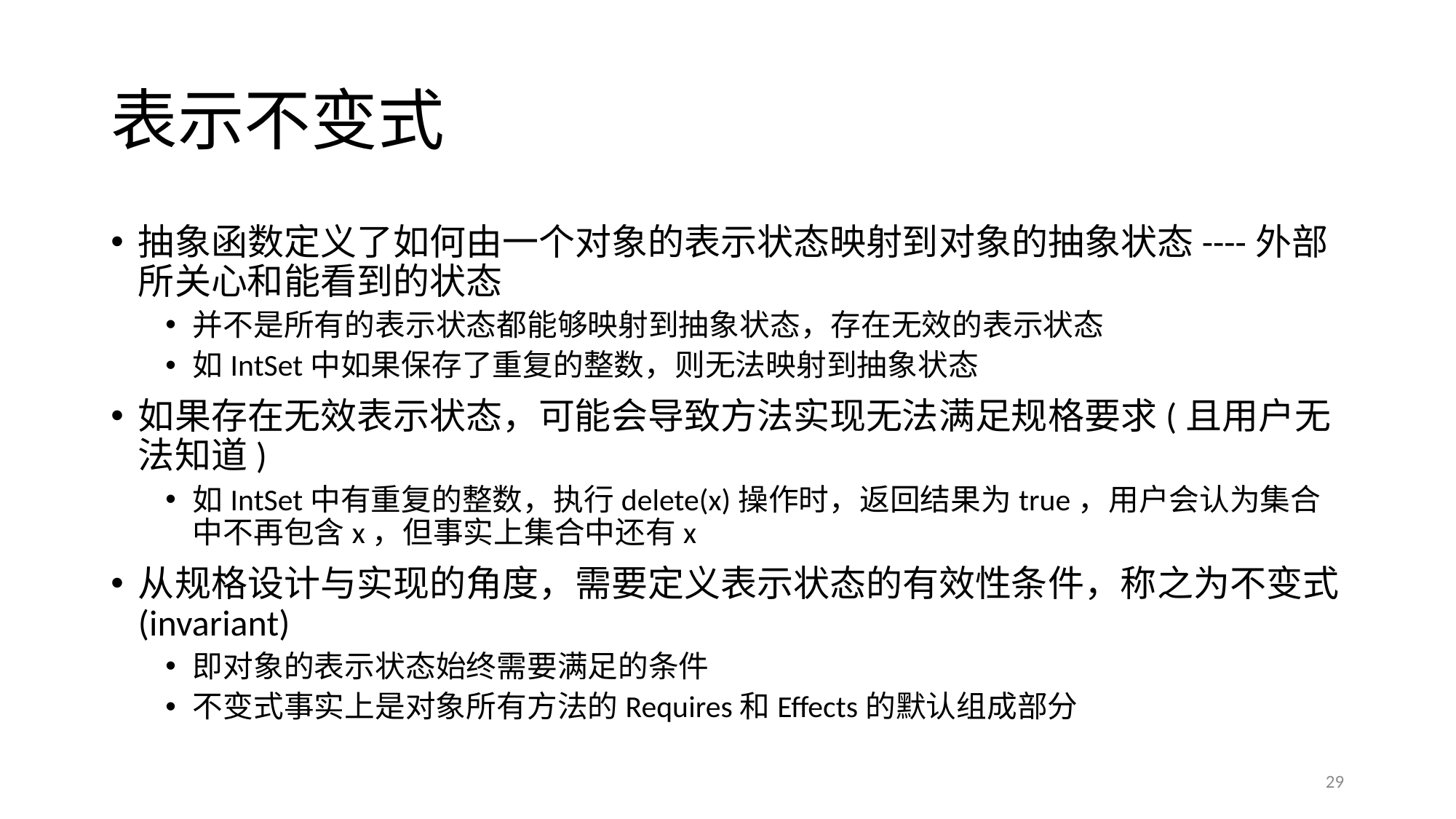

# 表示不变式
抽象函数定义了如何由一个对象的表示状态映射到对象的抽象状态----外部所关心和能看到的状态
并不是所有的表示状态都能够映射到抽象状态，存在无效的表示状态
如IntSet中如果保存了重复的整数，则无法映射到抽象状态
如果存在无效表示状态，可能会导致方法实现无法满足规格要求(且用户无法知道)
如IntSet中有重复的整数，执行delete(x)操作时，返回结果为true，用户会认为集合中不再包含x，但事实上集合中还有x
从规格设计与实现的角度，需要定义表示状态的有效性条件，称之为不变式(invariant)
即对象的表示状态始终需要满足的条件
不变式事实上是对象所有方法的Requires和Effects的默认组成部分
29